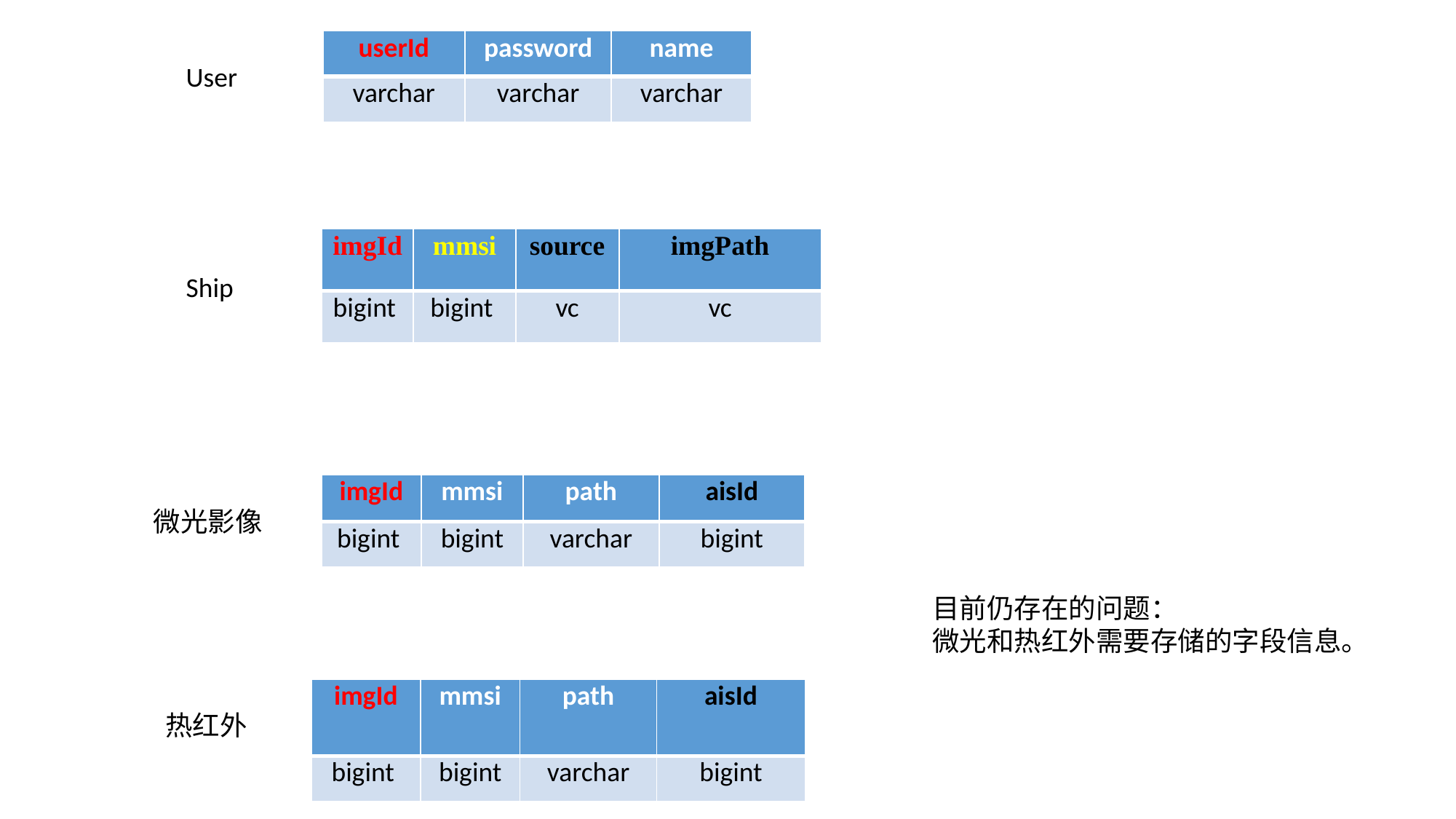

| userId | password | name |
| --- | --- | --- |
| varchar | varchar | varchar |
User
| imgId | mmsi | source | imgPath |
| --- | --- | --- | --- |
| bigint | bigint | vc | vc |
Ship
| imgId | mmsi | path | aisId |
| --- | --- | --- | --- |
| bigint | bigint | varchar | bigint |
微光影像
目前仍存在的问题：
微光和热红外需要存储的字段信息。
| imgId | mmsi | path | aisId |
| --- | --- | --- | --- |
| bigint | bigint | varchar | bigint |
热红外